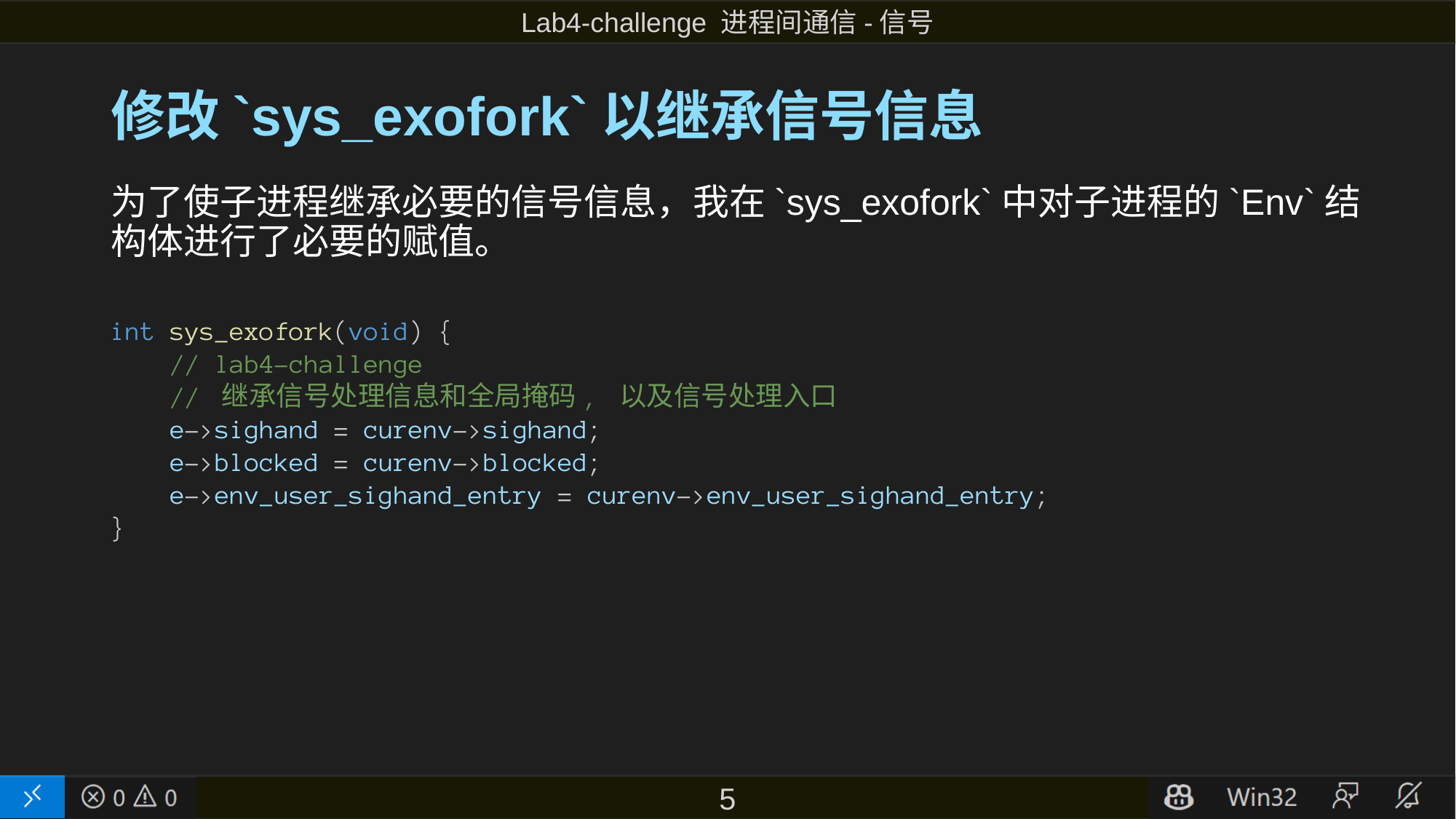

# 修改`sys_exofork`以继承信号信息
为了使子进程继承必要的信号信息，我在`sys_exofork`中对子进程的`Env`结构体进行了必要的赋值。
int sys_exofork(void) {
    // lab4-challenge
    // 继承信号处理信息和全局掩码, 以及信号处理入口
    e->sighand = curenv->sighand;
    e->blocked = curenv->blocked;
    e->env_user_sighand_entry = curenv->env_user_sighand_entry;
}
5